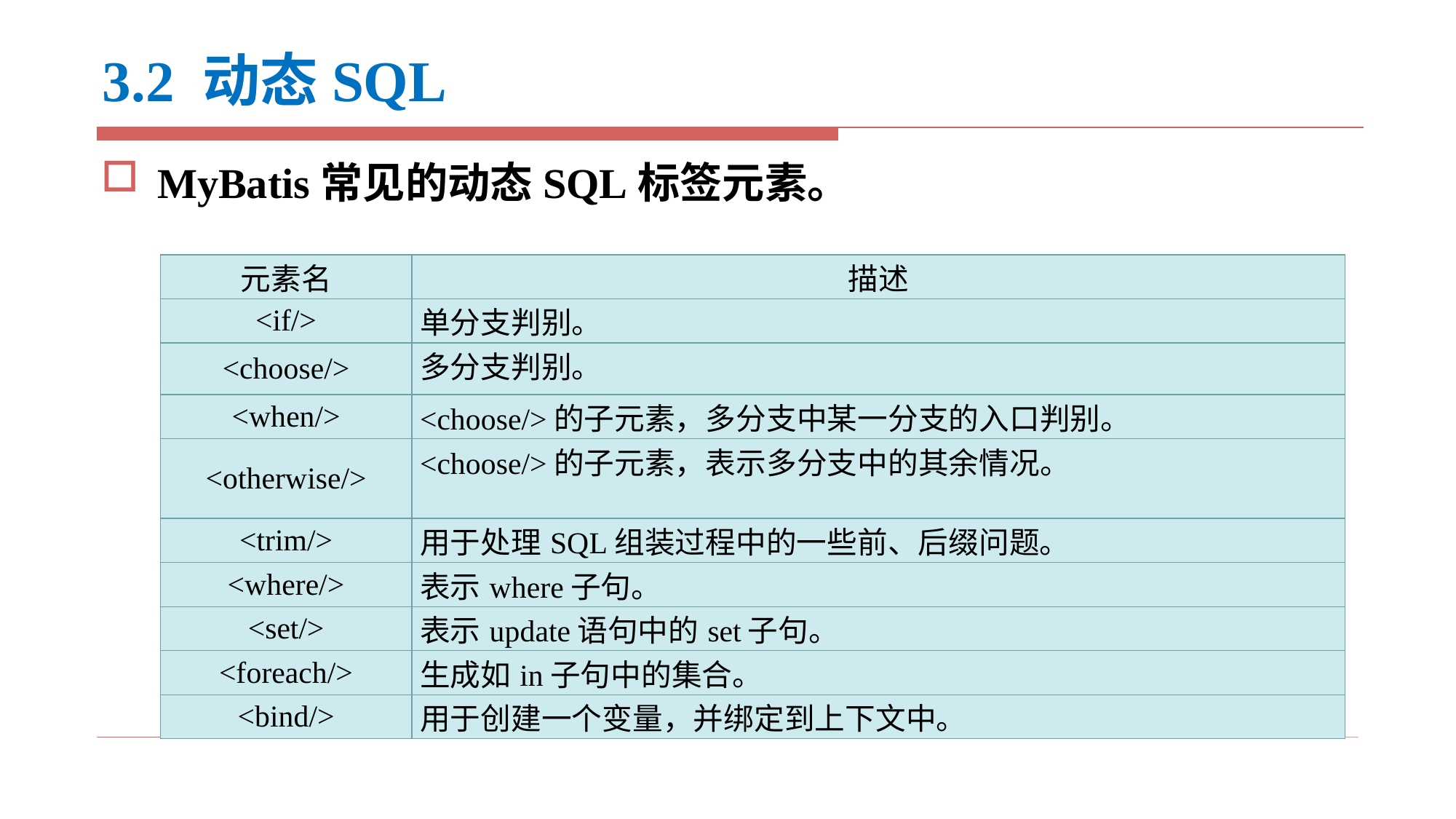

# 3.2 动态SQL
MyBatis常见的动态SQL标签元素。
| 元素名 | 描述 |
| --- | --- |
| <if/> | 单分支判别。 |
| <choose/> | 多分支判别。 |
| <when/> | <choose/>的子元素，多分支中某一分支的入口判别。 |
| <otherwise/> | <choose/>的子元素，表示多分支中的其余情况。 |
| <trim/> | 用于处理SQL组装过程中的一些前、后缀问题。 |
| <where/> | 表示where子句。 |
| <set/> | 表示update语句中的set子句。 |
| <foreach/> | 生成如in子句中的集合。 |
| <bind/> | 用于创建一个变量，并绑定到上下文中。 |
22